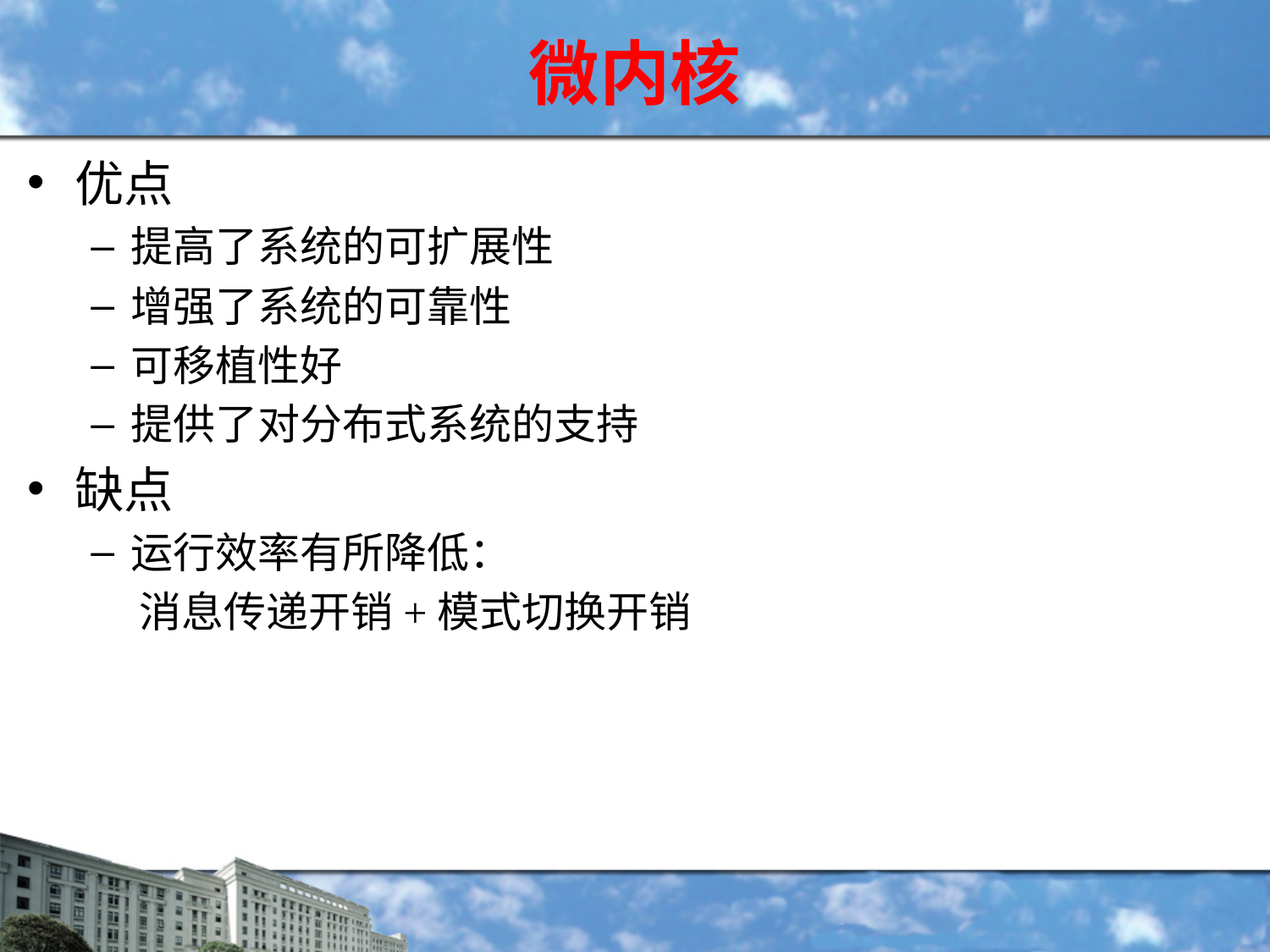

# 微内核
优点
提高了系统的可扩展性
增强了系统的可靠性
可移植性好
提供了对分布式系统的支持
缺点
运行效率有所降低：
    消息传递开销+模式切换开销